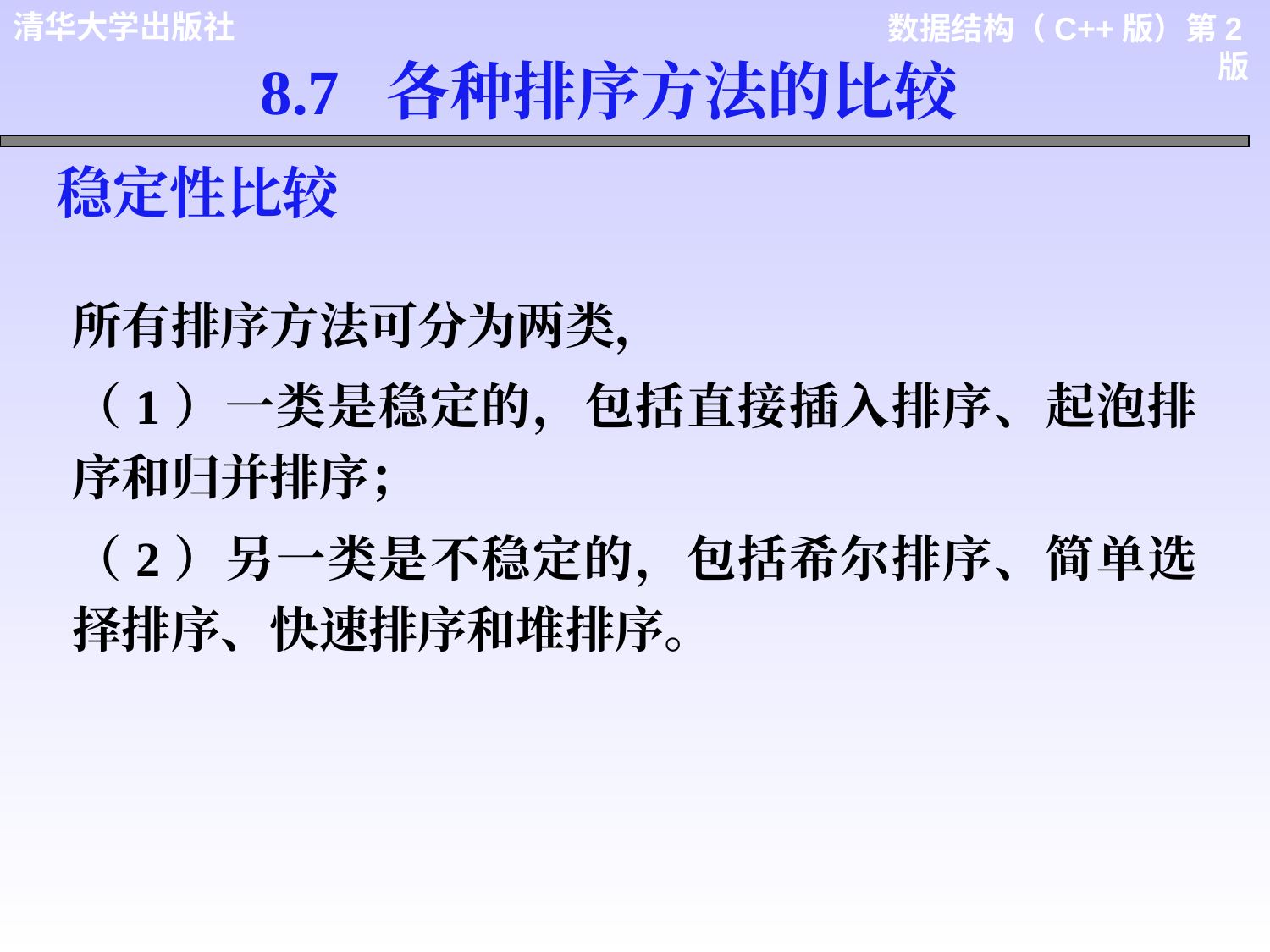

8.7  各种排序方法的比较
稳定性比较
所有排序方法可分为两类，
（1）一类是稳定的，包括直接插入排序、起泡排序和归并排序；
（2）另一类是不稳定的，包括希尔排序、简单选择排序、快速排序和堆排序。